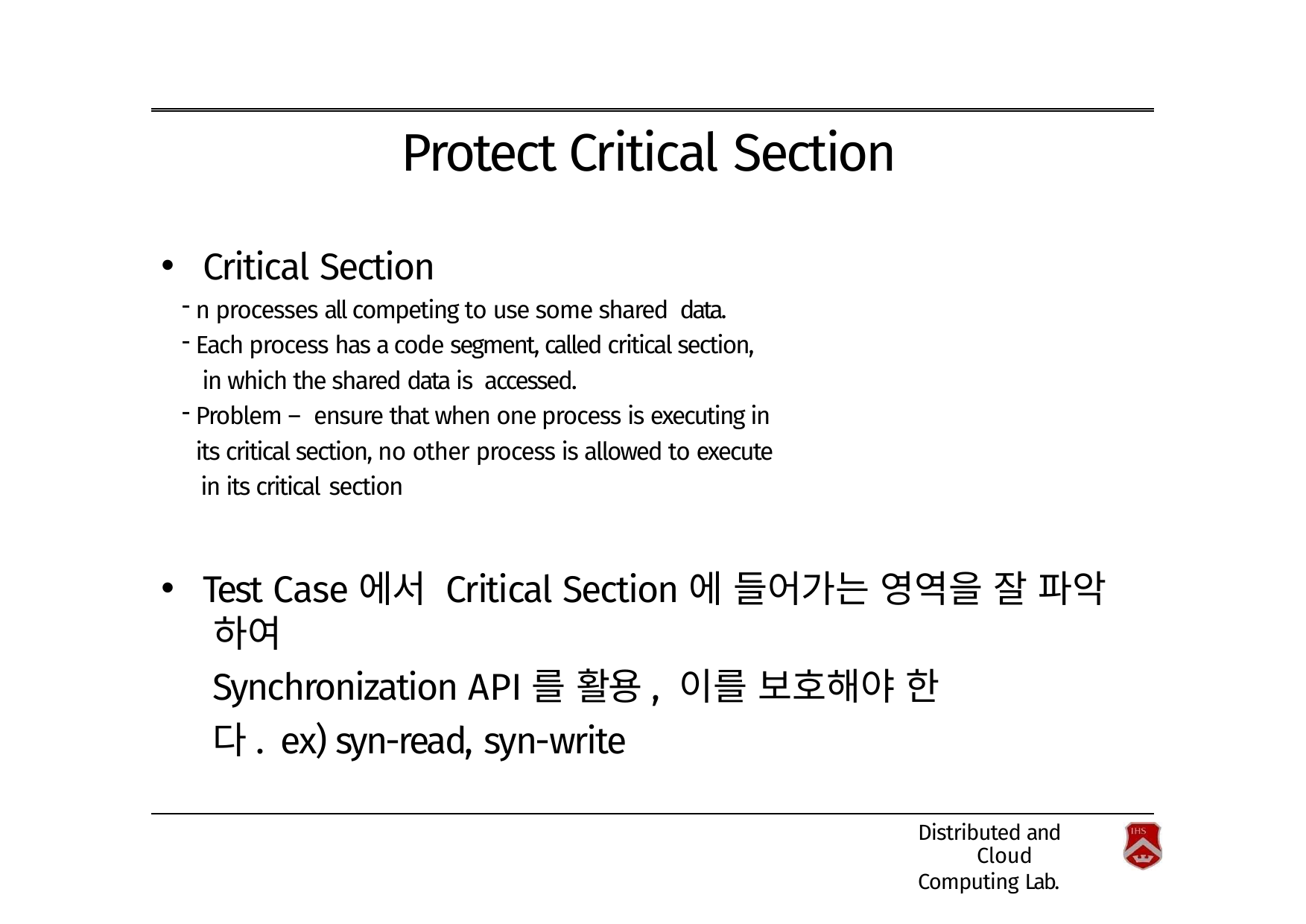

# Protect Critical Section
Critical Section
n processes all competing to use some shared data.
Each process has a code segment, called critical section,  in which the shared data is accessed.
Problem – ensure that when one process is executing in  its critical section, no other process is allowed to execute  in its critical section

Test Case에서 Critical Section에 들어가는 영역을 잘 파악  하여
Synchronization API를 활용, 이를 보호해야 한다.  ex) syn-read, syn-write

Distributed and Cloud
Computing Lab.